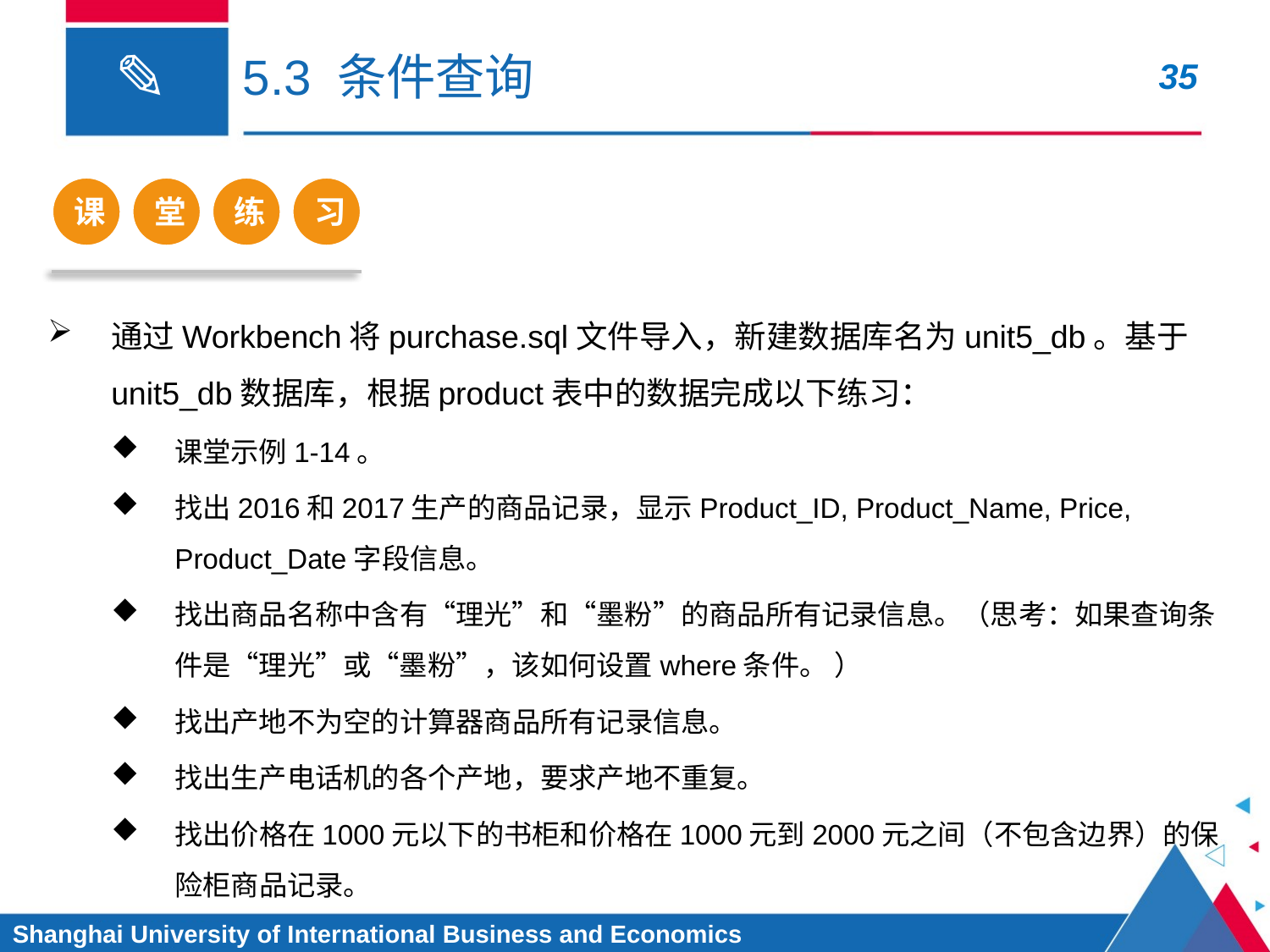

# 5.3 条件查询
课
堂
练
习
通过Workbench将purchase.sql文件导入，新建数据库名为unit5_db。基于unit5_db数据库，根据product表中的数据完成以下练习：
课堂示例1-14。
找出2016和2017生产的商品记录，显示Product_ID, Product_Name, Price, Product_Date字段信息。
找出商品名称中含有“理光”和“墨粉”的商品所有记录信息。（思考：如果查询条件是“理光”或“墨粉”，该如何设置where条件。 ）
找出产地不为空的计算器商品所有记录信息。
找出生产电话机的各个产地，要求产地不重复。
找出价格在1000元以下的书柜和价格在1000元到2000元之间（不包含边界）的保险柜商品记录。